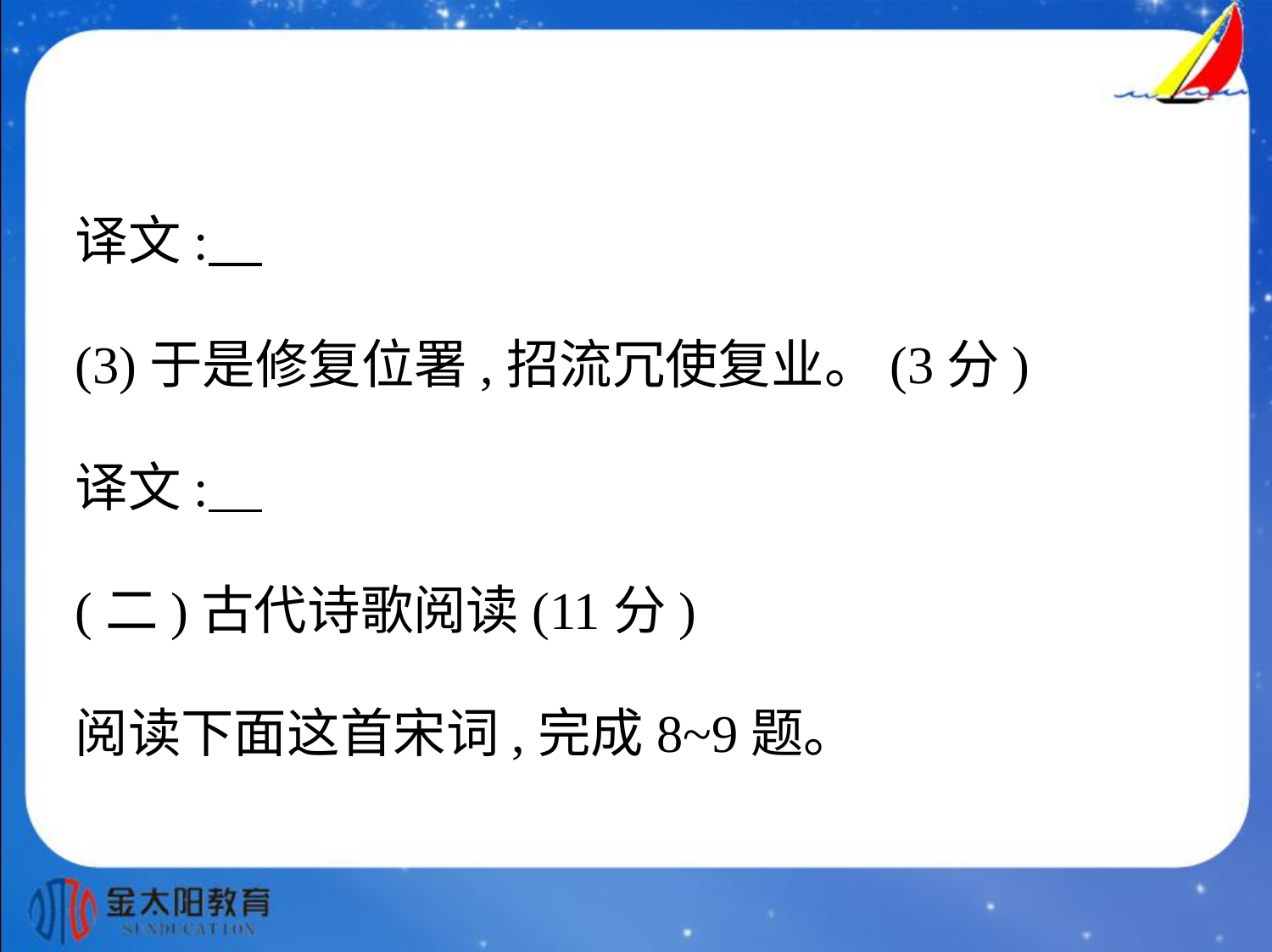

译文:
(3)于是修复位署,招流冗使复业。(3分)
译文:
(二)古代诗歌阅读(11分)
阅读下面这首宋词,完成8~9题。